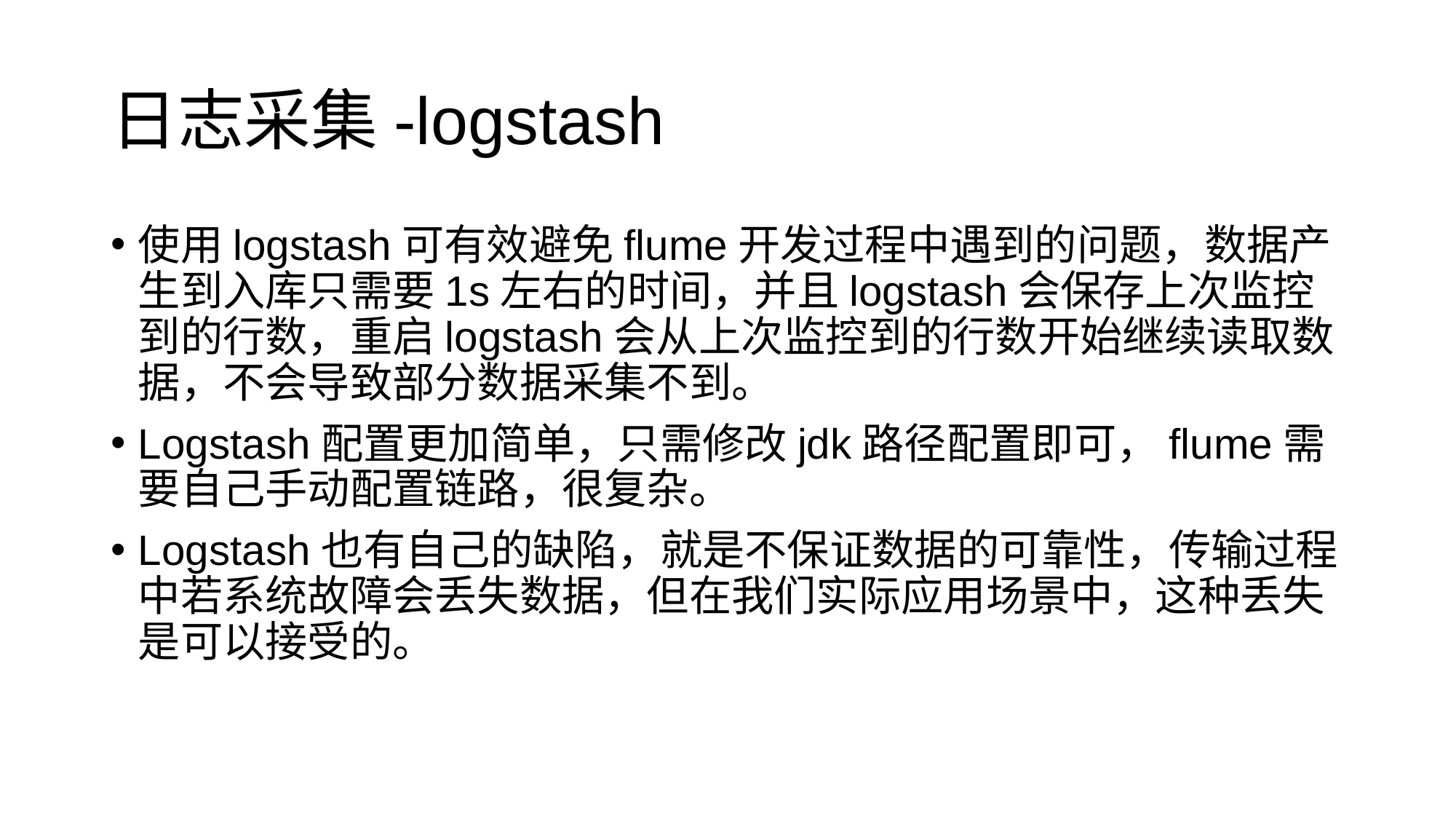

# 日志采集-logstash
使用logstash可有效避免flume开发过程中遇到的问题，数据产生到入库只需要1s左右的时间，并且logstash会保存上次监控到的行数，重启logstash会从上次监控到的行数开始继续读取数据，不会导致部分数据采集不到。
Logstash配置更加简单，只需修改jdk路径配置即可，flume需要自己手动配置链路，很复杂。
Logstash也有自己的缺陷，就是不保证数据的可靠性，传输过程中若系统故障会丢失数据，但在我们实际应用场景中，这种丢失是可以接受的。